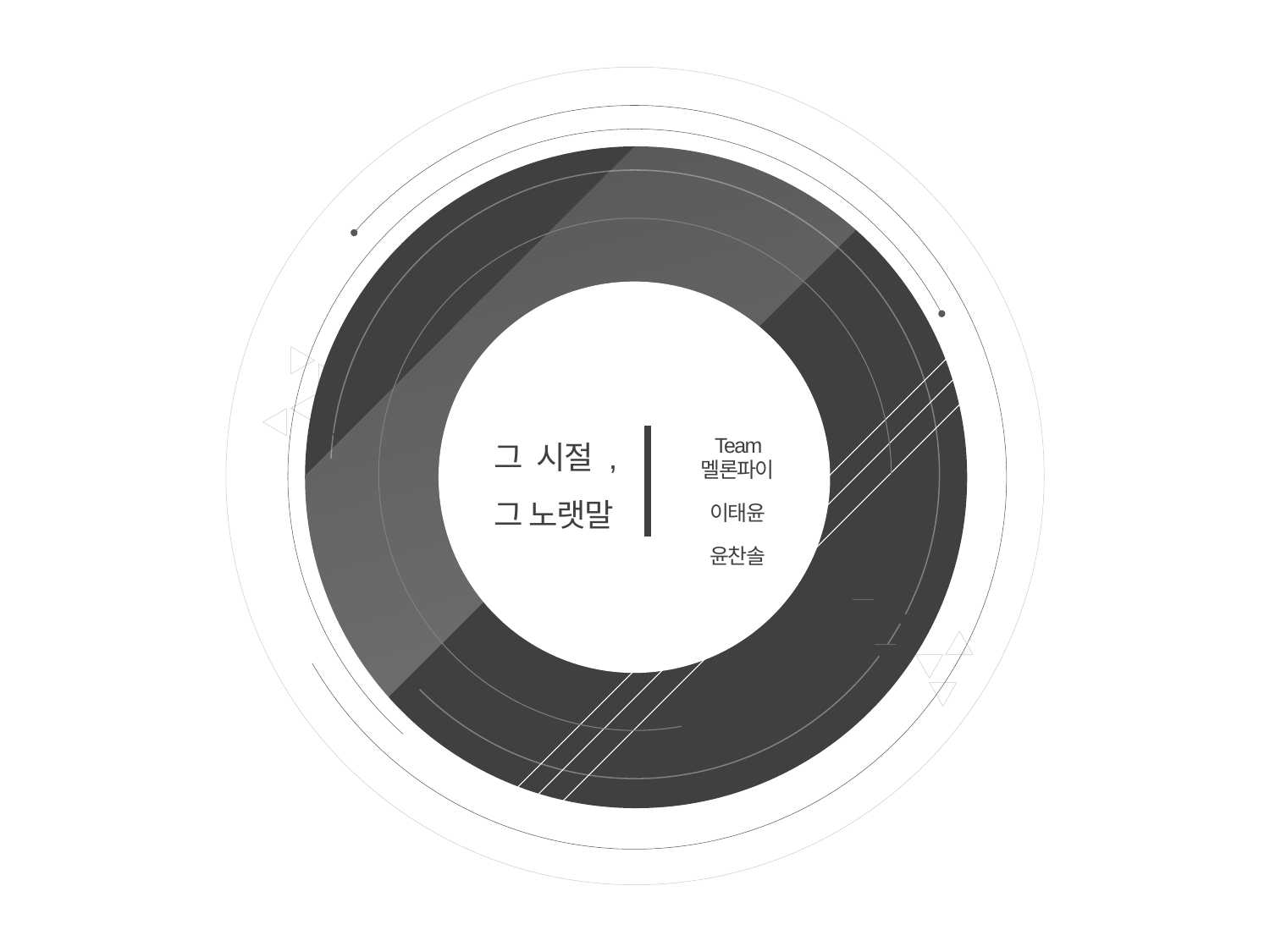

# 그  시절 , 그 노랫말
Team 멜론파이
이태윤
윤찬솔